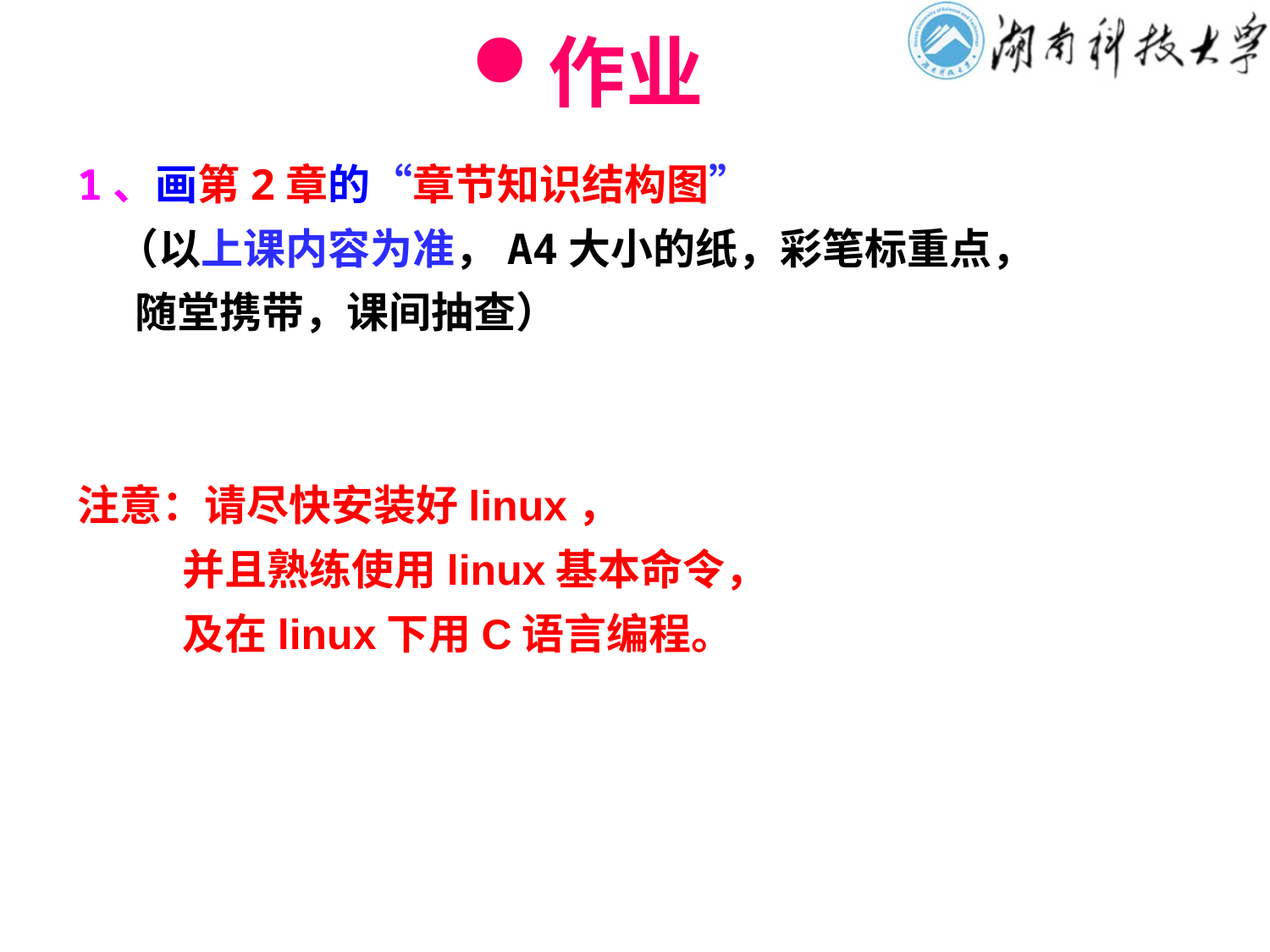

# 作业
1、画第2章的“章节知识结构图”
   （以上课内容为准，A4大小的纸，彩笔标重点，
     随堂携带，课间抽查）

注意：请尽快安装好linux，
          并且熟练使用linux基本命令，
          及在linux下用C语言编程。